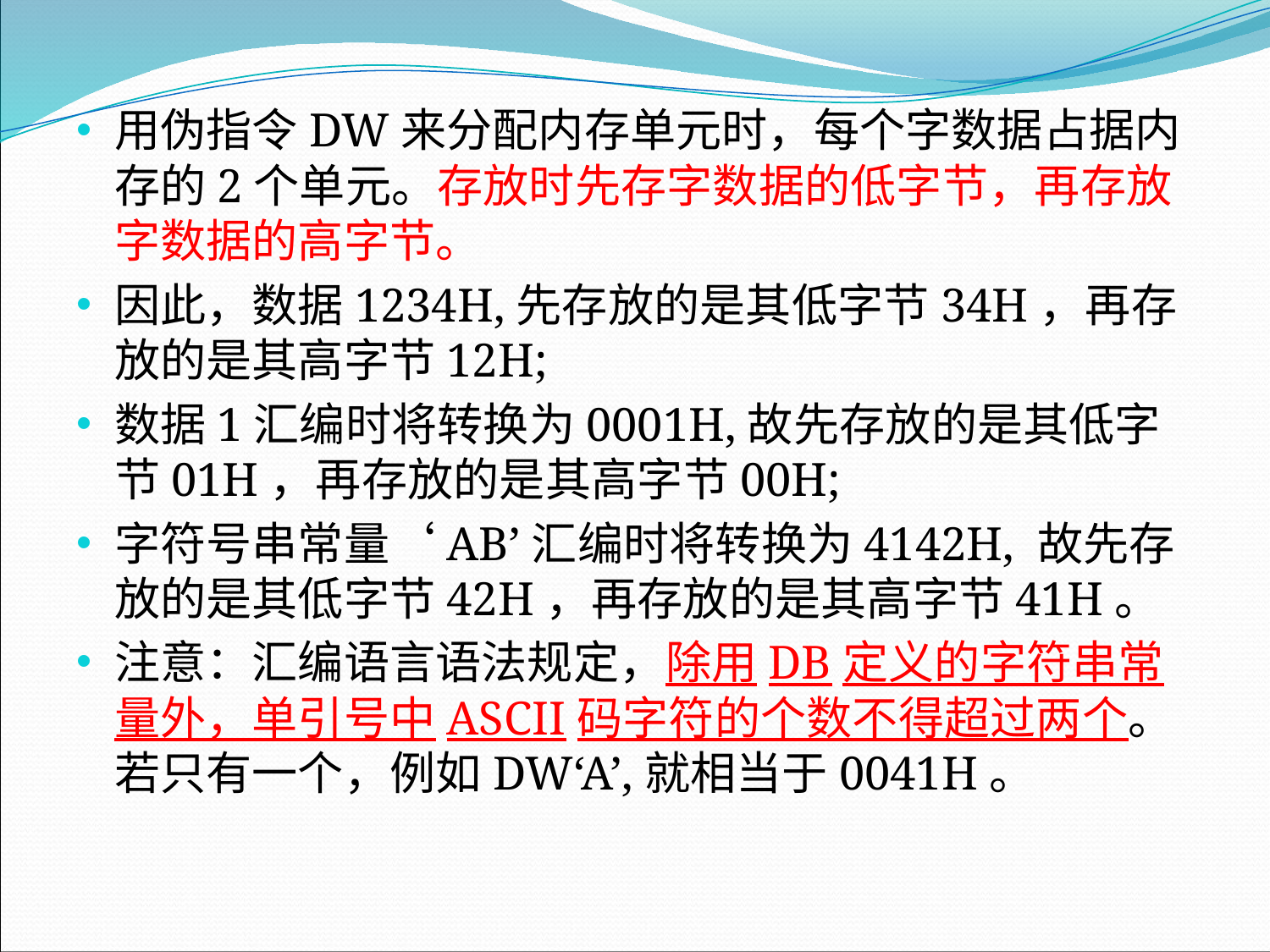

用伪指令DW来分配内存单元时，每个字数据占据内存的2个单元。存放时先存字数据的低字节，再存放字数据的高字节。
因此，数据1234H,先存放的是其低字节34H，再存放的是其高字节12H;
数据1汇编时将转换为0001H,故先存放的是其低字节01H，再存放的是其高字节00H;
字符号串常量‘AB’汇编时将转换为4142H, 故先存放的是其低字节42H，再存放的是其高字节41H。
注意：汇编语言语法规定，除用DB定义的字符串常量外，单引号中ASCII码字符的个数不得超过两个。若只有一个，例如DW‘A’,就相当于0041H。